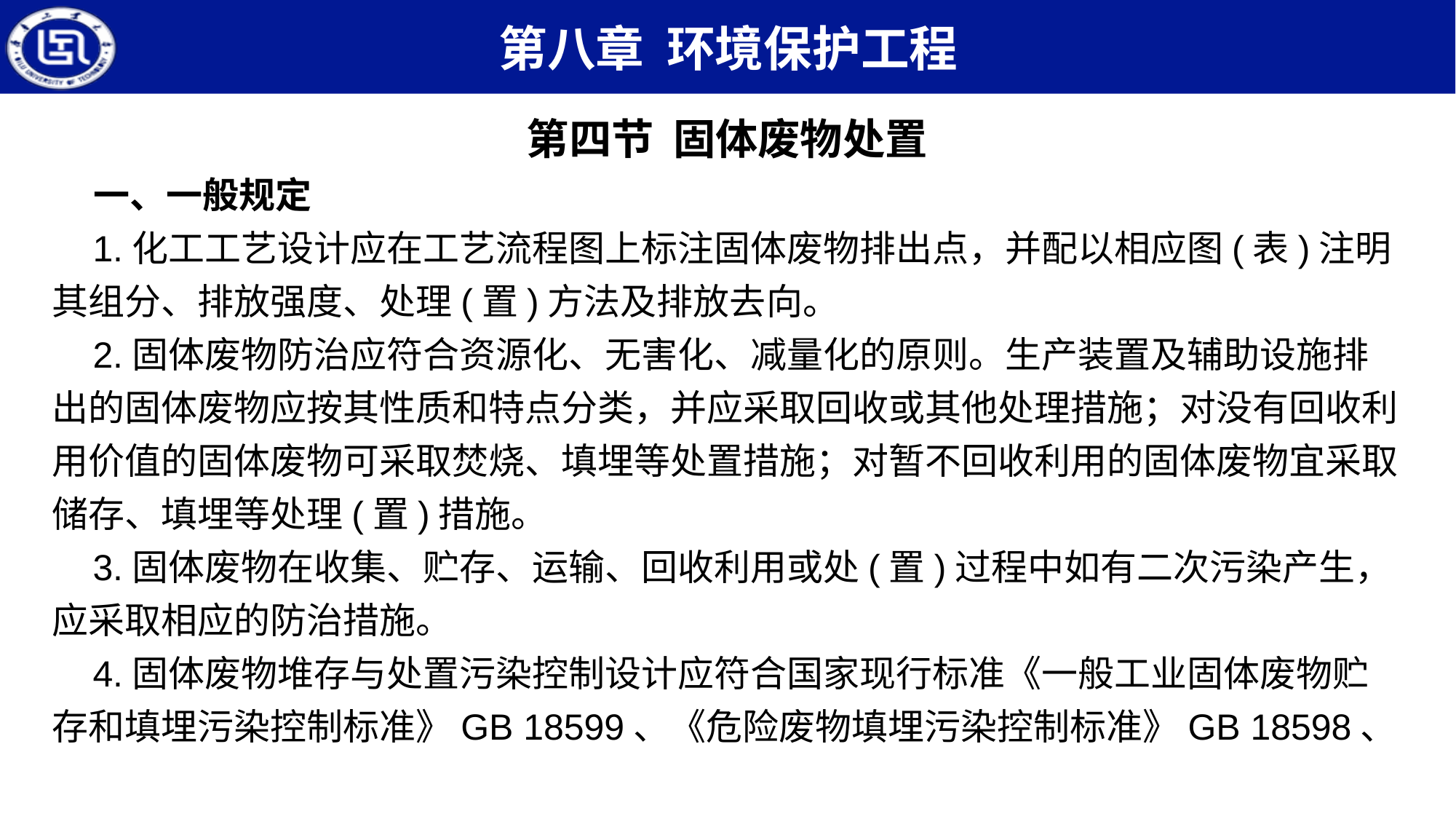

第四节  固体废物处置
    一、一般规定
    1.化工工艺设计应在工艺流程图上标注固体废物排出点，并配以相应图(表)注明其组分、排放强度、处理(置)方法及排放去向。
    2.固体废物防治应符合资源化、无害化、减量化的原则。生产装置及辅助设施排出的固体废物应按其性质和特点分类，并应采取回收或其他处理措施；对没有回收利用价值的固体废物可采取焚烧、填埋等处置措施；对暂不回收利用的固体废物宜采取储存、填埋等处理(置)措施。
    3.固体废物在收集、贮存、运输、回收利用或处(置)过程中如有二次污染产生，应采取相应的防治措施。
    4.固体废物堆存与处置污染控制设计应符合国家现行标准《一般工业固体废物贮存和填埋污染控制标准》GB 18599、《危险废物填埋污染控制标准》GB 18598、